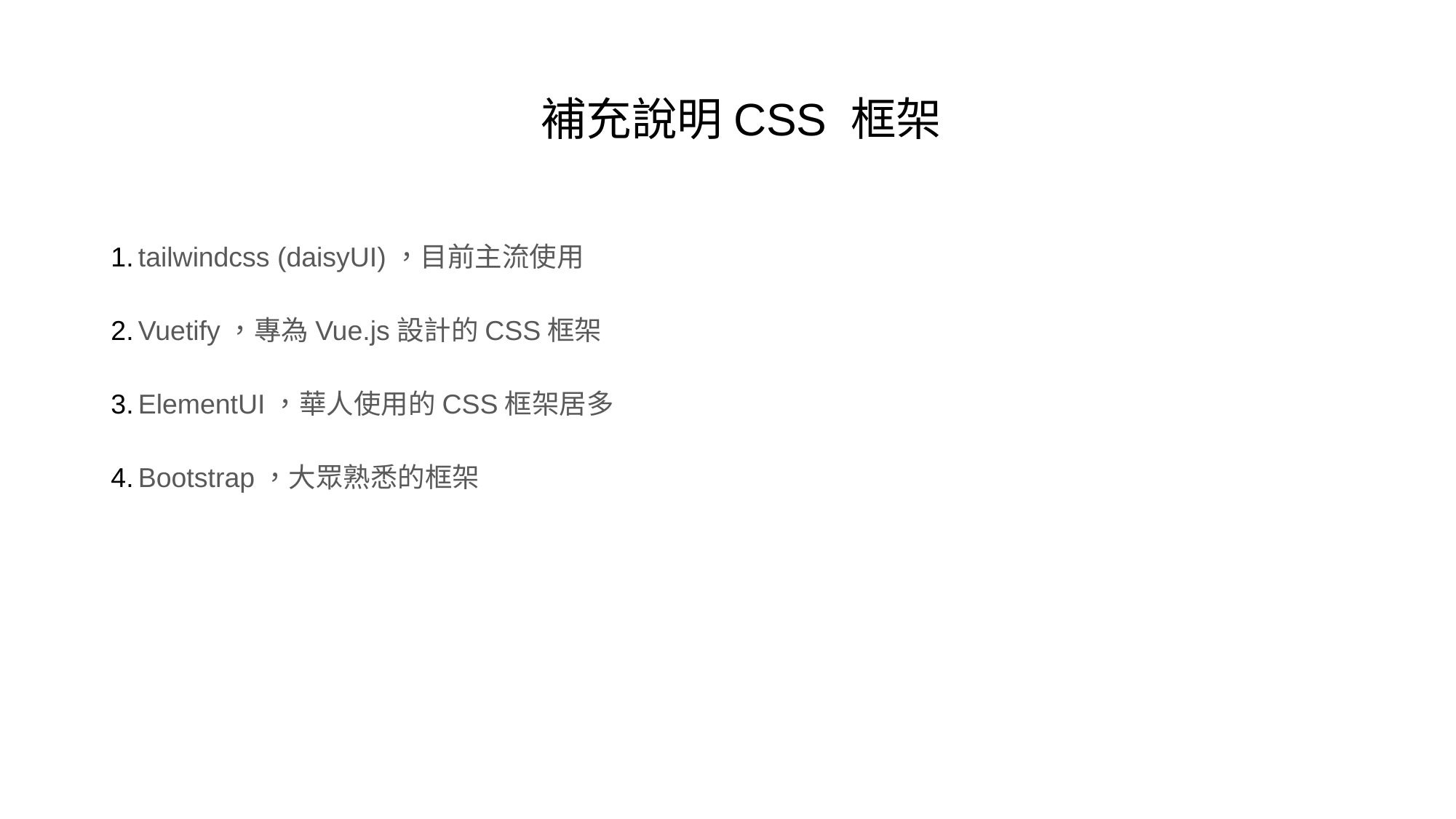

# 補充說明CSS 框架
tailwindcss (daisyUI)，目前主流使用
Vuetify，專為Vue.js設計的CSS框架
ElementUI，華人使用的CSS框架居多
Bootstrap，大眾熟悉的框架